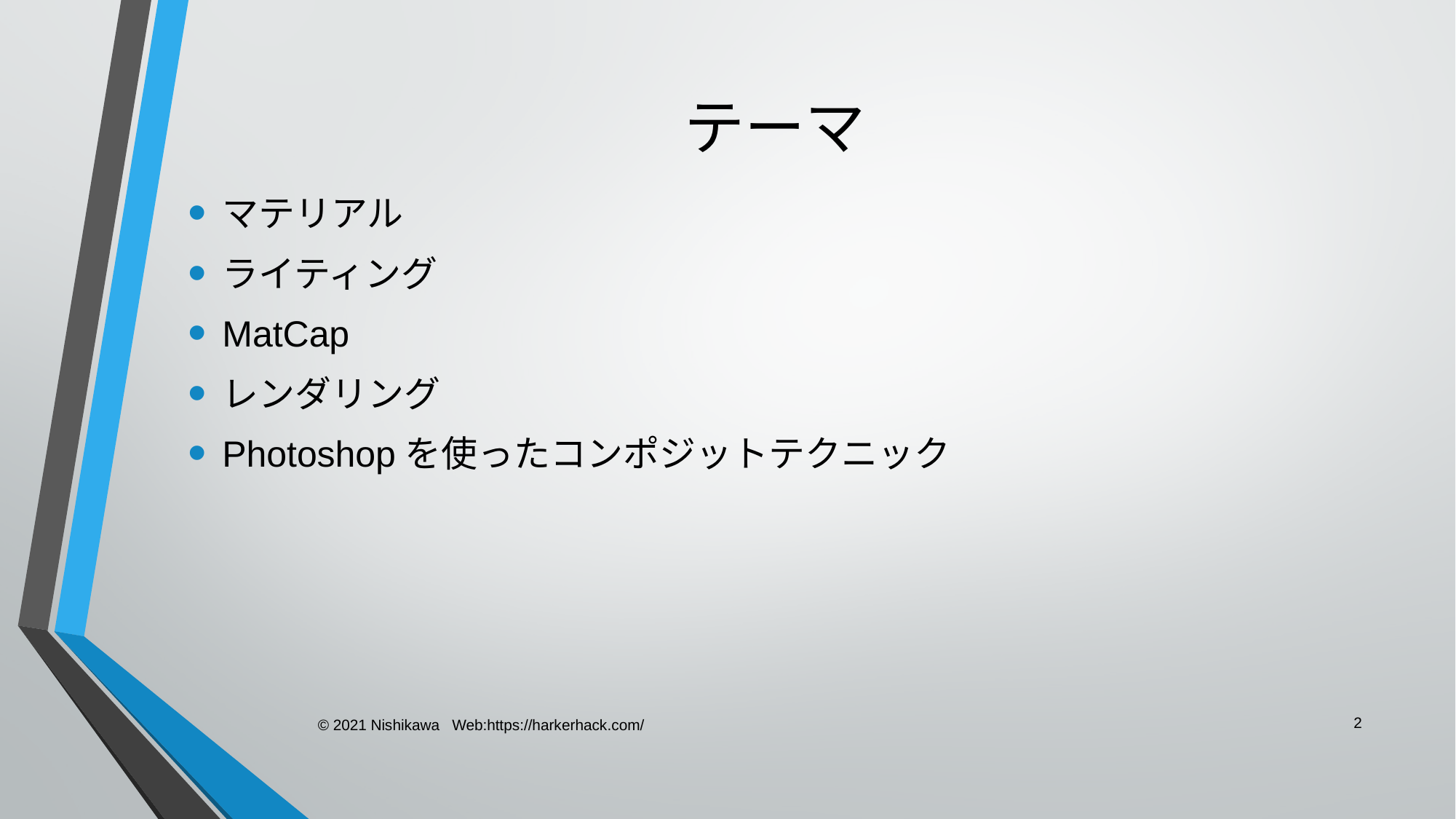

# テーマ
マテリアル
ライティング
MatCap
レンダリング
Photoshopを使ったコンポジットテクニック

2
© 2021 Nishikawa   Web:https://harkerhack.com/